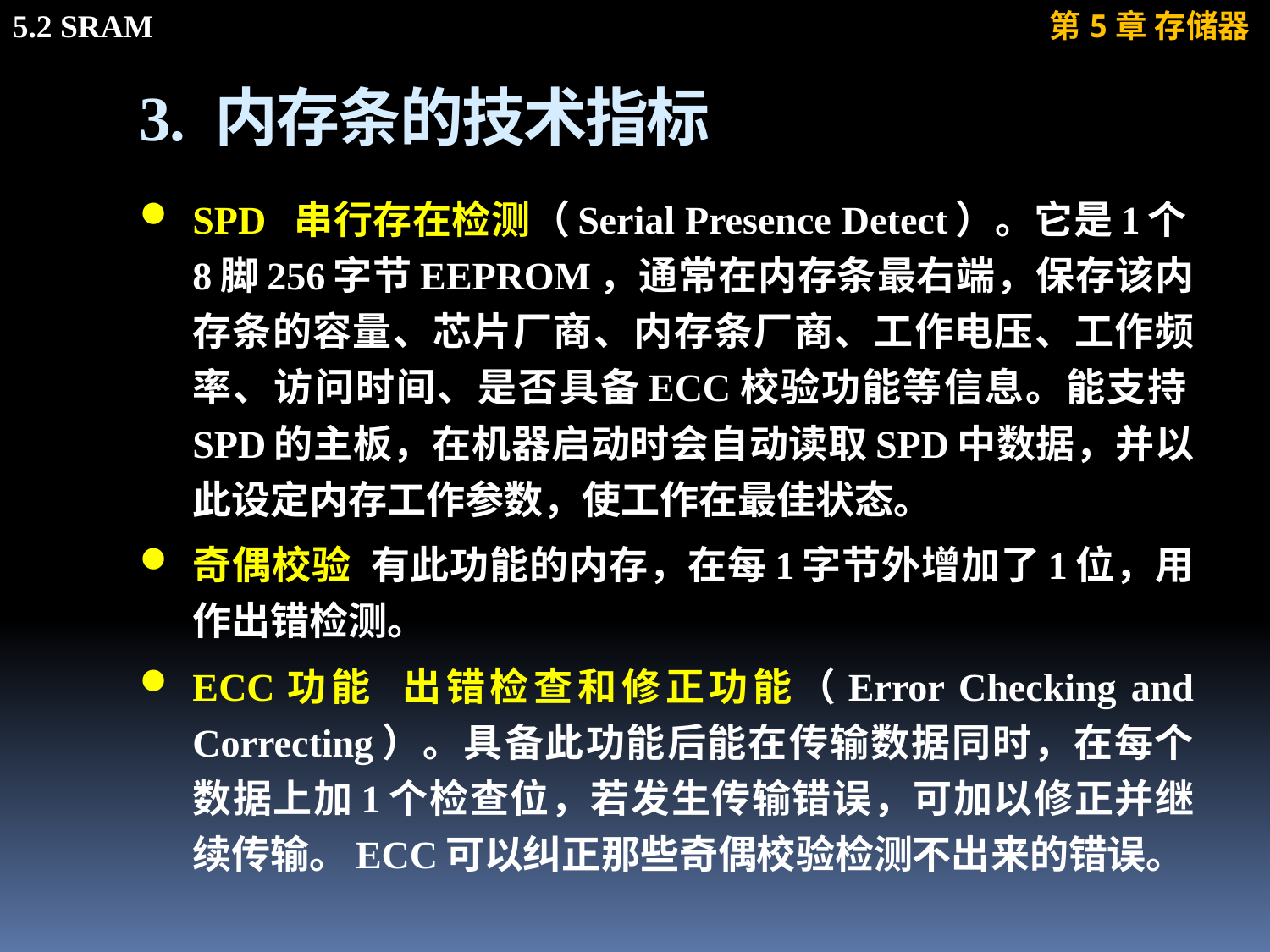

# 3. 内存条的技术指标
SPD  串行存在检测（Serial Presence Detect）。它是1个8脚256字节EEPROM，通常在内存条最右端，保存该内存条的容量、芯片厂商、内存条厂商、工作电压、工作频率、访问时间、是否具备ECC校验功能等信息。能支持SPD的主板，在机器启动时会自动读取SPD中数据，并以此设定内存工作参数，使工作在最佳状态。
奇偶校验  有此功能的内存，在每1字节外增加了1位，用作出错检测。
ECC功能  出错检查和修正功能（Error Checking and Correcting）。具备此功能后能在传输数据同时，在每个数据上加1个检查位，若发生传输错误，可加以修正并继续传输。ECC可以纠正那些奇偶校验检测不出来的错误。